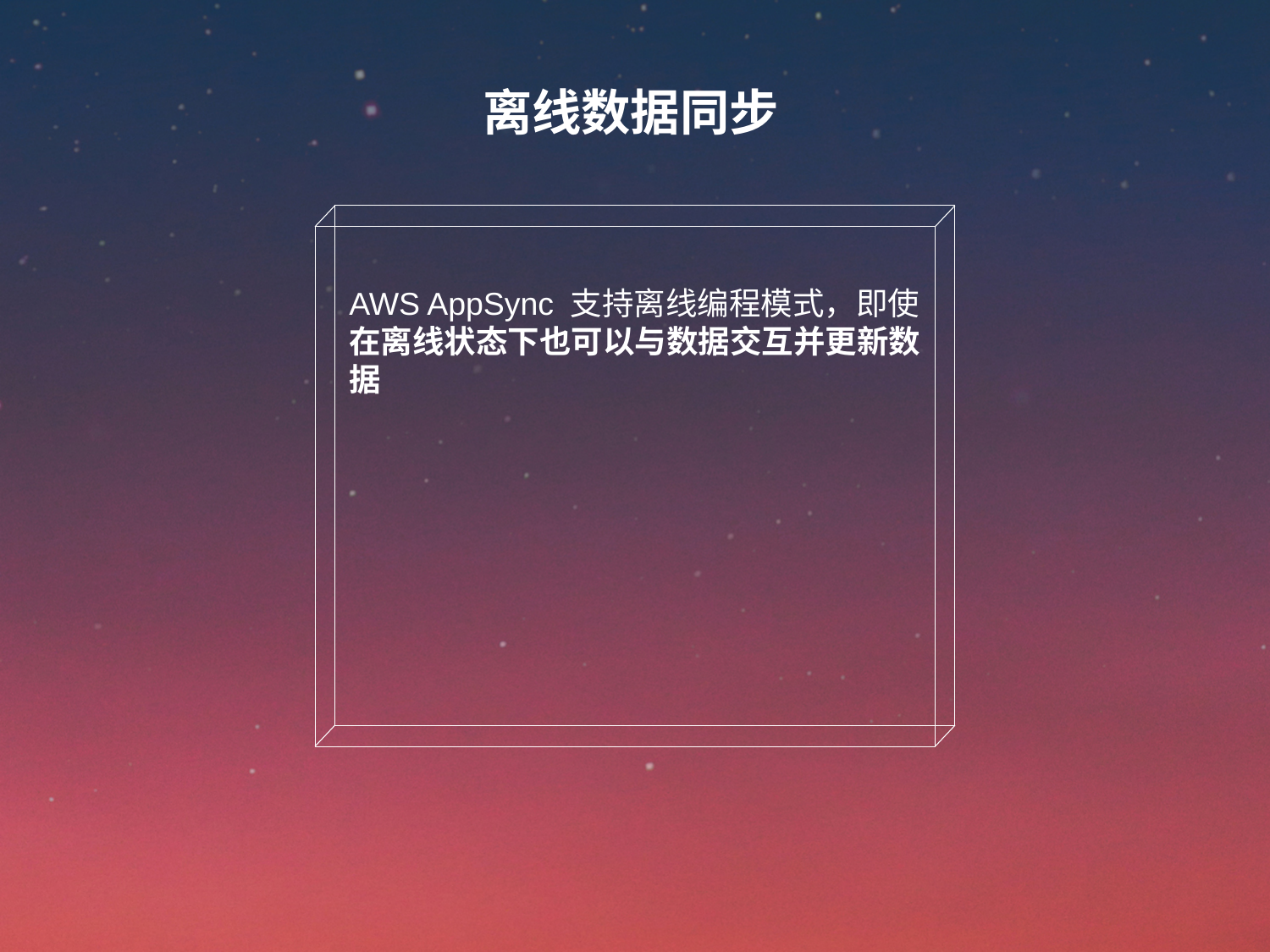

离线数据同步
AWS AppSync 支持离线编程模式，即使在离线状态下也可以与数据交互并更新数据